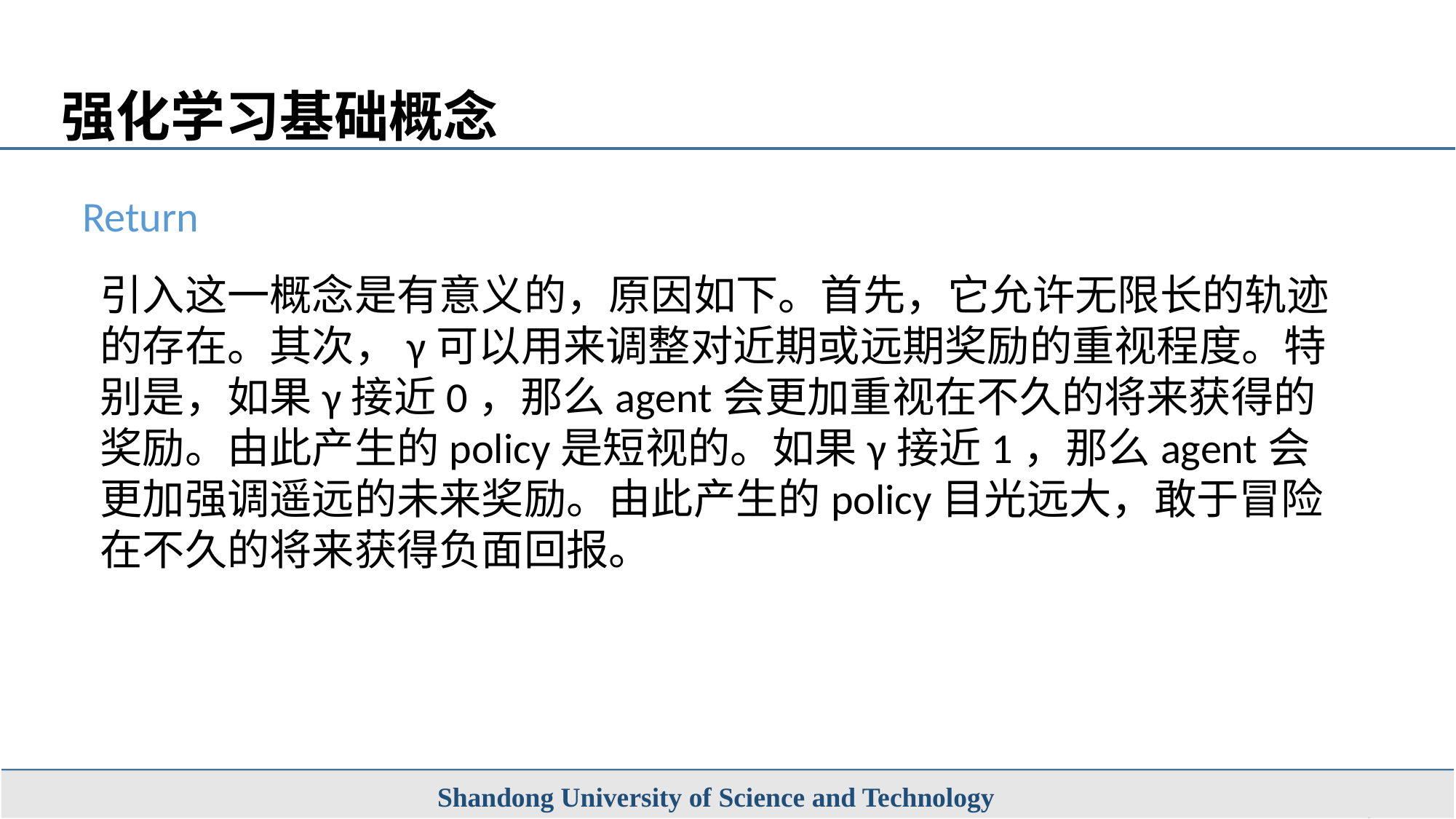

强化学习基础概念
Return
引入这一概念是有意义的，原因如下。首先，它允许无限长的轨迹的存在。其次，γ可以用来调整对近期或远期奖励的重视程度。特别是，如果γ接近0，那么agent会更加重视在不久的将来获得的奖励。由此产生的policy是短视的。如果γ接近1，那么agent会更加强调遥远的未来奖励。由此产生的policy目光远大，敢于冒险在不久的将来获得负面回报。
9

Shandong University of Science and Technology
9
9